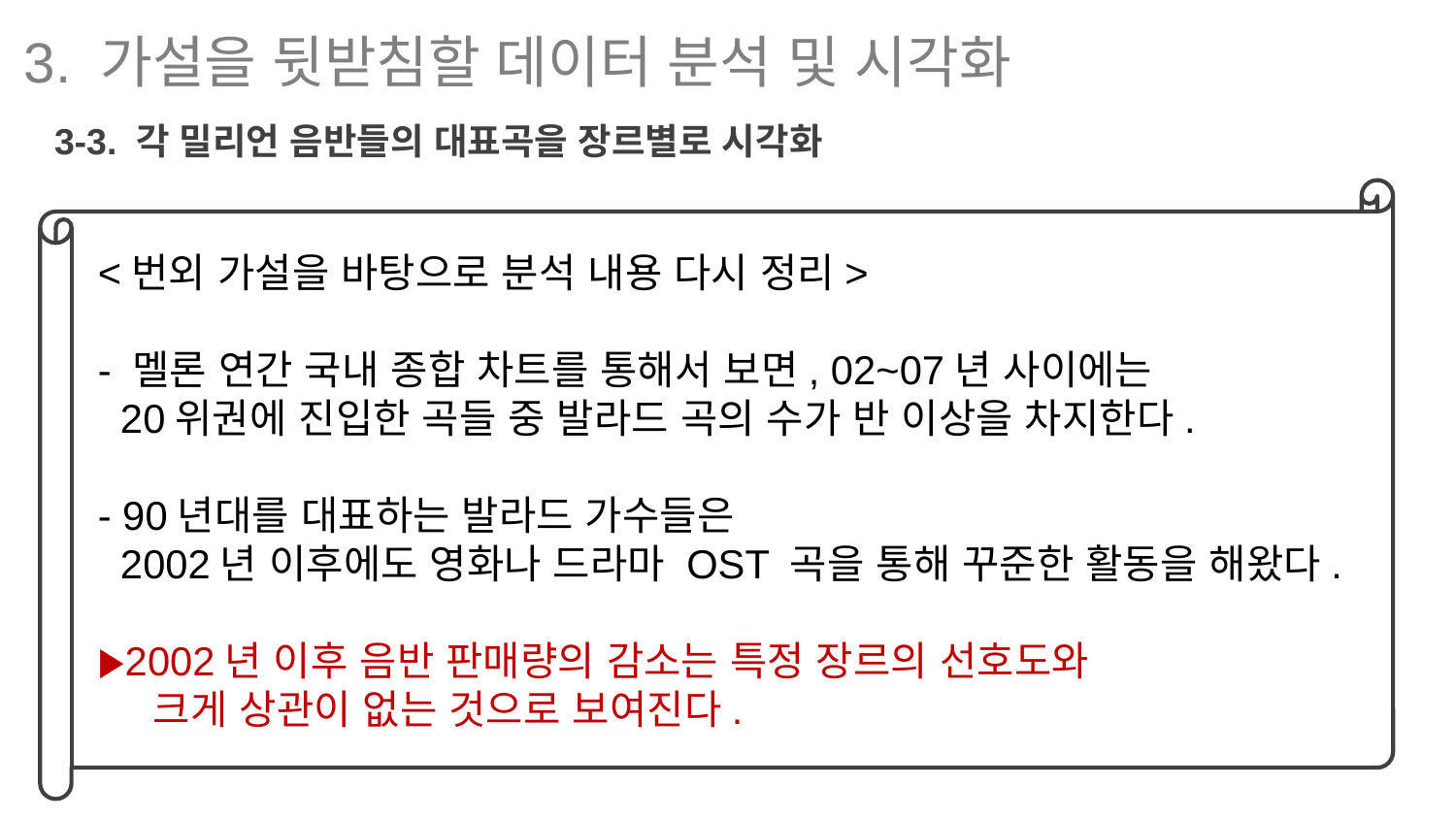

3. 가설을 뒷받침할 데이터 분석 및 시각화
3-3. 각 밀리언 음반들의 대표곡을 장르별로 시각화

<번외 가설을 바탕으로 분석 내용 다시 정리>

- 멜론 연간 국내 종합 차트를 통해서 보면, 02~07년 사이에는
  20위권에 진입한 곡들 중 발라드 곡의 수가 반 이상을 차지한다.

- 90년대를 대표하는 발라드 가수들은
  2002년 이후에도 영화나 드라마 OST 곡을 통해 꾸준한 활동을 해왔다.

▶2002년 이후 음반 판매량의 감소는 특정 장르의 선호도와
    크게 상관이 없는 것으로 보여진다.